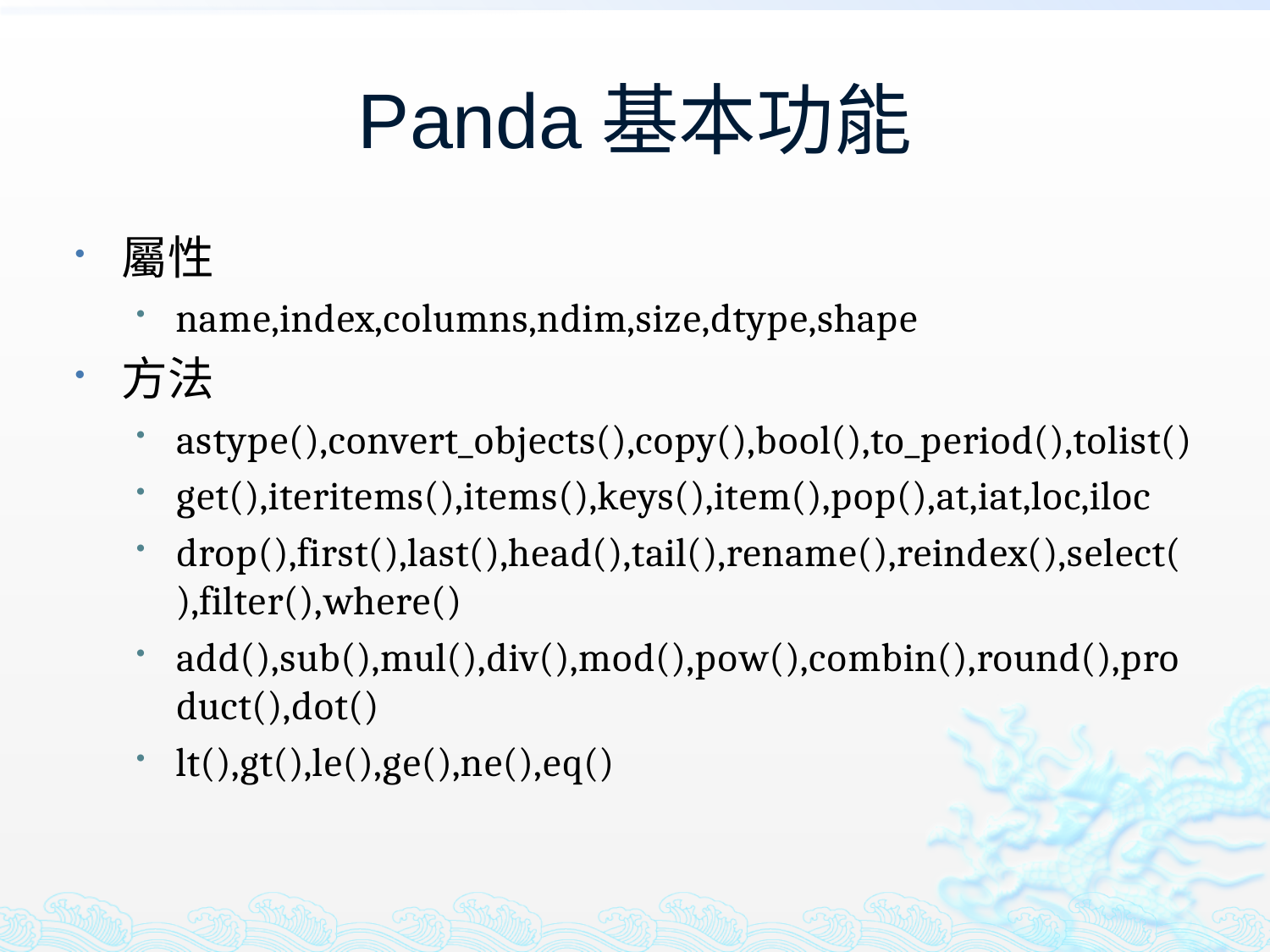

# Panda基本功能
屬性
name,index,columns,ndim,size,dtype,shape
方法
astype(),convert_objects(),copy(),bool(),to_period(),tolist()
get(),iteritems(),items(),keys(),item(),pop(),at,iat,loc,iloc
drop(),first(),last(),head(),tail(),rename(),reindex(),select(),filter(),where()
add(),sub(),mul(),div(),mod(),pow(),combin(),round(),product(),dot()
lt(),gt(),le(),ge(),ne(),eq()